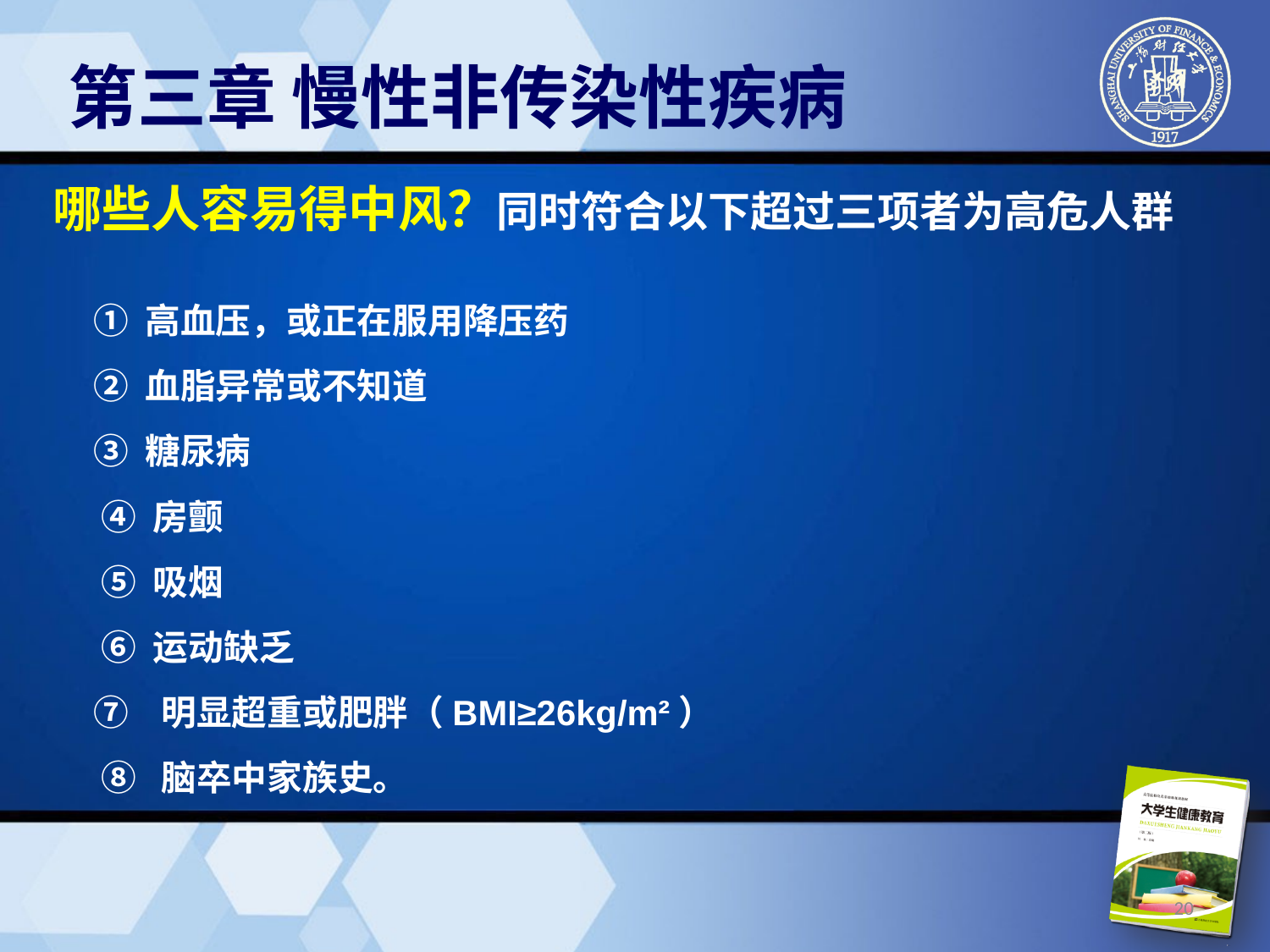

第三章 慢性非传染性疾病
#
哪些人容易得中风？同时符合以下超过三项者为高危人群

① 高血压，或正在服用降压药
② 血脂异常或不知道
③ 糖尿病
 ④ 房颤
 ⑤ 吸烟
 ⑥ 运动缺乏
⑦   明显超重或肥胖（BMI≥26kg/m²）
 ⑧  脑卒中家族史。
20